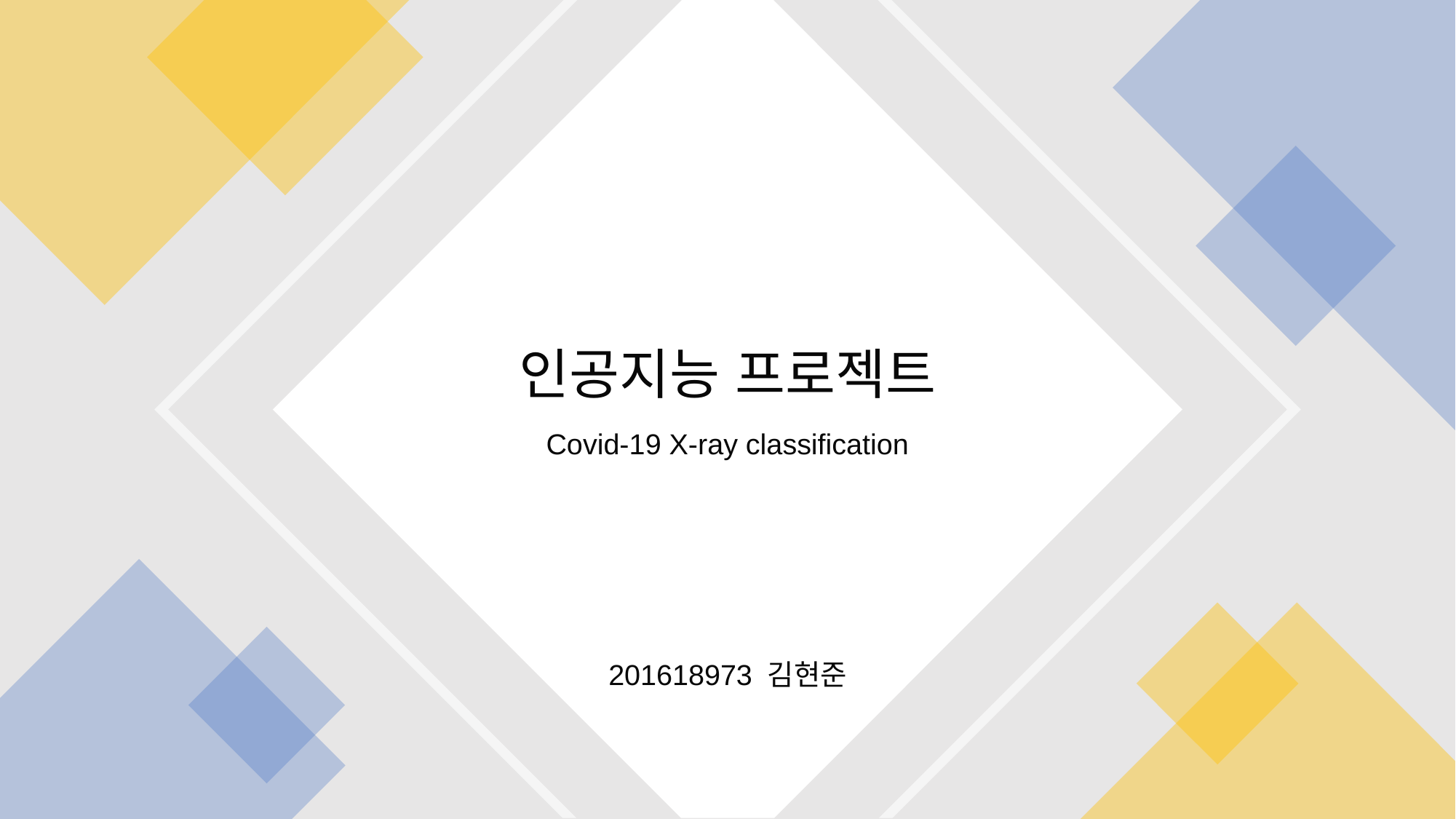

# 인공지능 프로젝트
Covid-19 X-ray classification

201618973 김현준